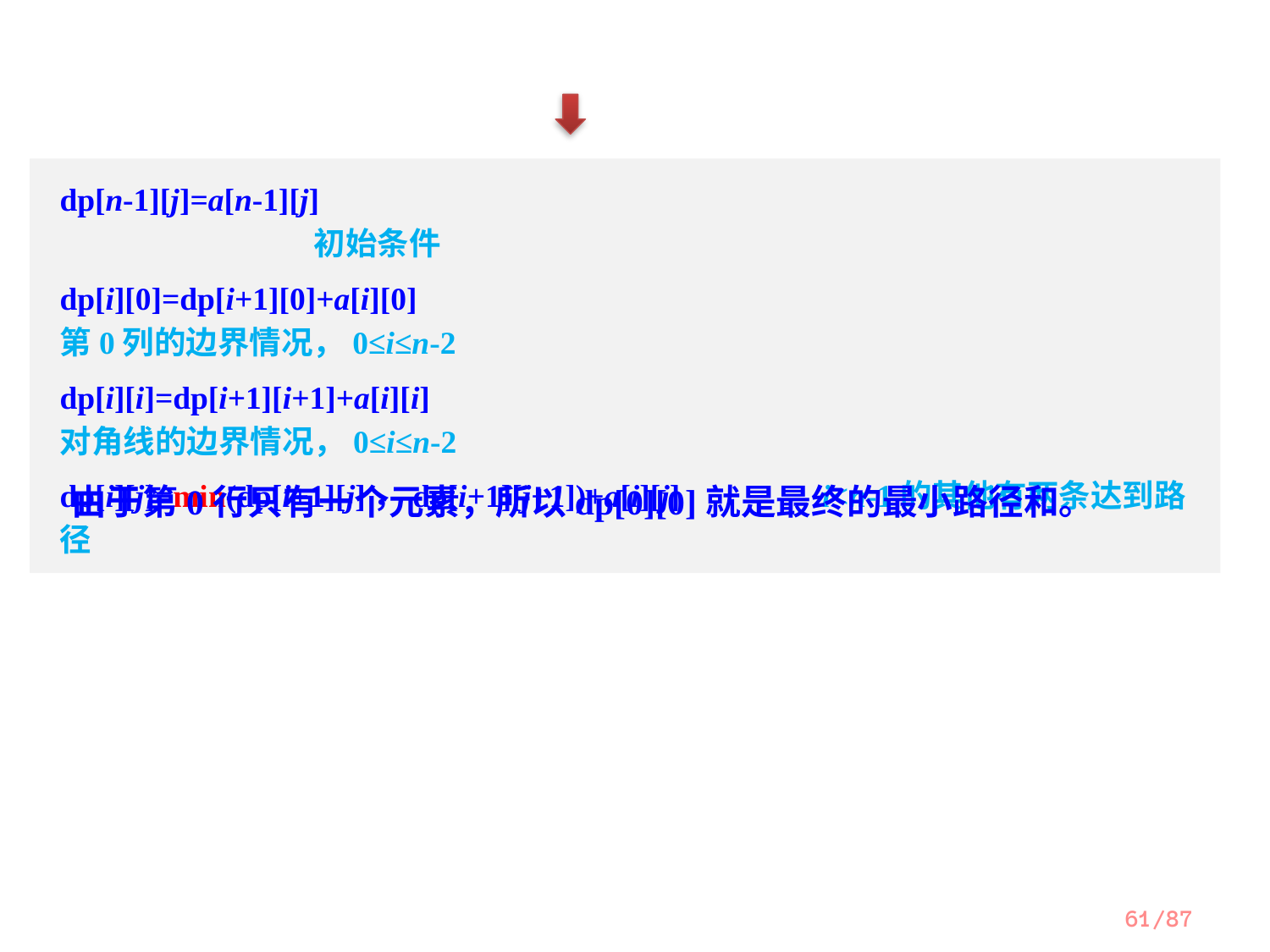

dp[n-1][j]=a[n-1][j]									初始条件
dp[i][0]=dp[i+1][0]+a[i][0]							第0列的边界情况，0≤i≤n-2
dp[i][i]=dp[i+1][i+1]+a[i][i]							对角线的边界情况，0≤i≤n-2
dp[i][j]=min(dp[i+1][j]，dp[i+1][j+1])+a[i][j]		i<n-1的其他有两条达到路径
由于第0行只有一个元素，所以dp[0][0]就是最终的最小路径和。
61/87